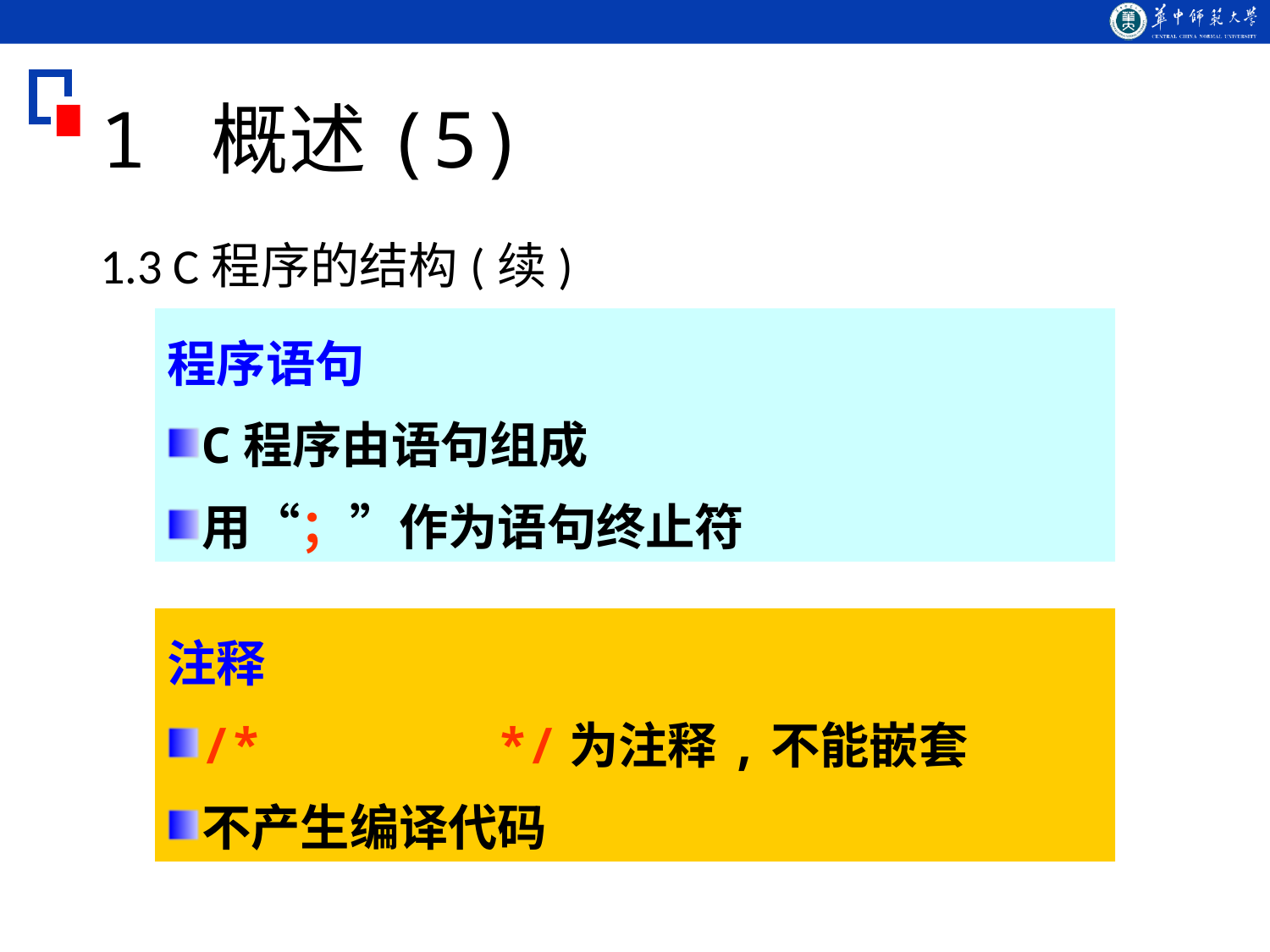

# 1 概述(5)
1.3 C程序的结构(续)

程序语句
C程序由语句组成
用“；”作为语句终止符
注释
/*        */为注释,不能嵌套
不产生编译代码